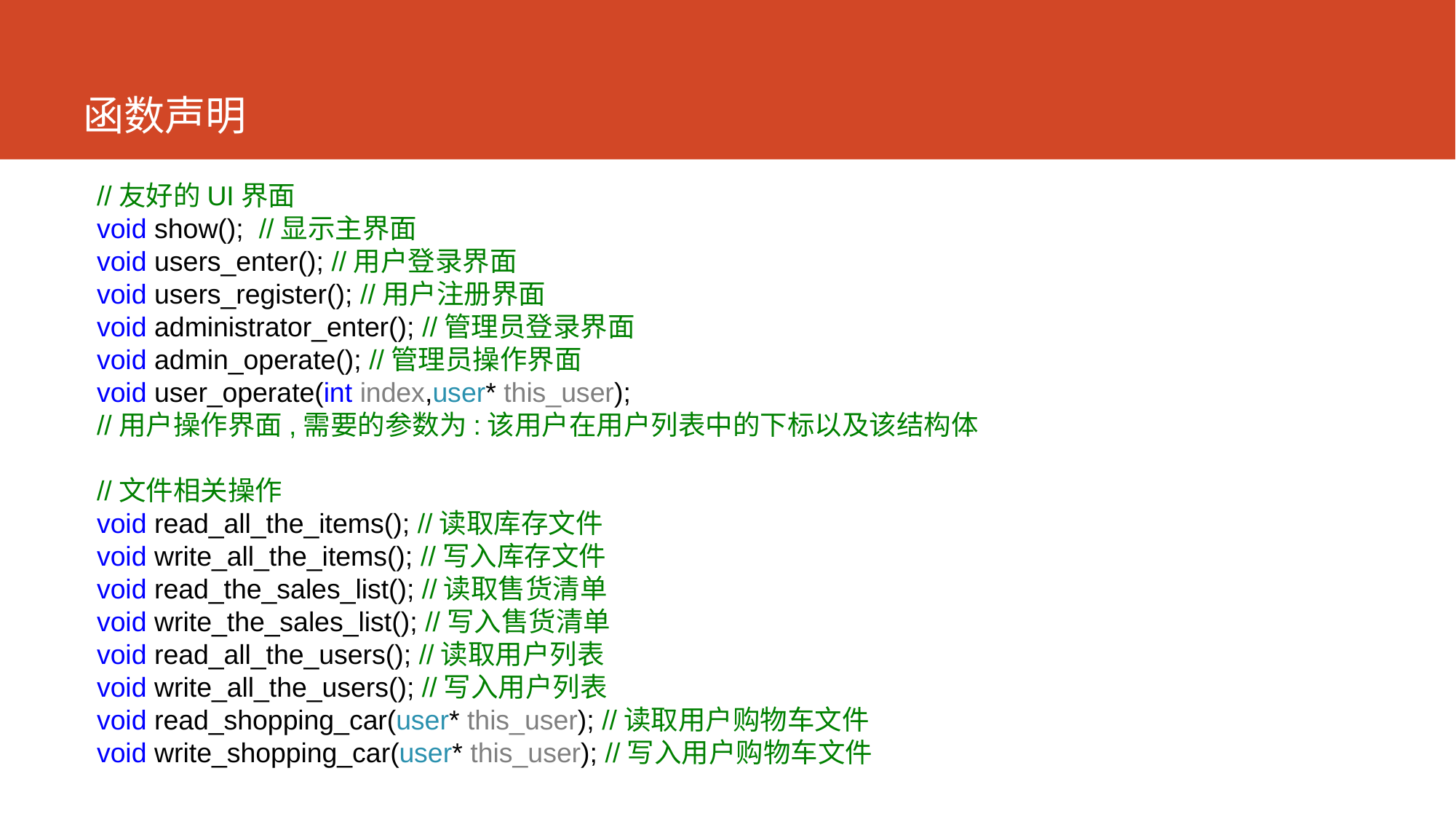

# 函数声明
//友好的UI界面
void show();  //显示主界面
void users_enter(); //用户登录界面
void users_register(); //用户注册界面
void administrator_enter(); //管理员登录界面
void admin_operate(); //管理员操作界面
void user_operate(int index,user* this_user);
//用户操作界面,需要的参数为:该用户在用户列表中的下标以及该结构体

//文件相关操作
void read_all_the_items(); //读取库存文件
void write_all_the_items(); //写入库存文件
void read_the_sales_list(); //读取售货清单
void write_the_sales_list(); //写入售货清单
void read_all_the_users(); //读取用户列表
void write_all_the_users(); //写入用户列表
void read_shopping_car(user* this_user); //读取用户购物车文件
void write_shopping_car(user* this_user); //写入用户购物车文件